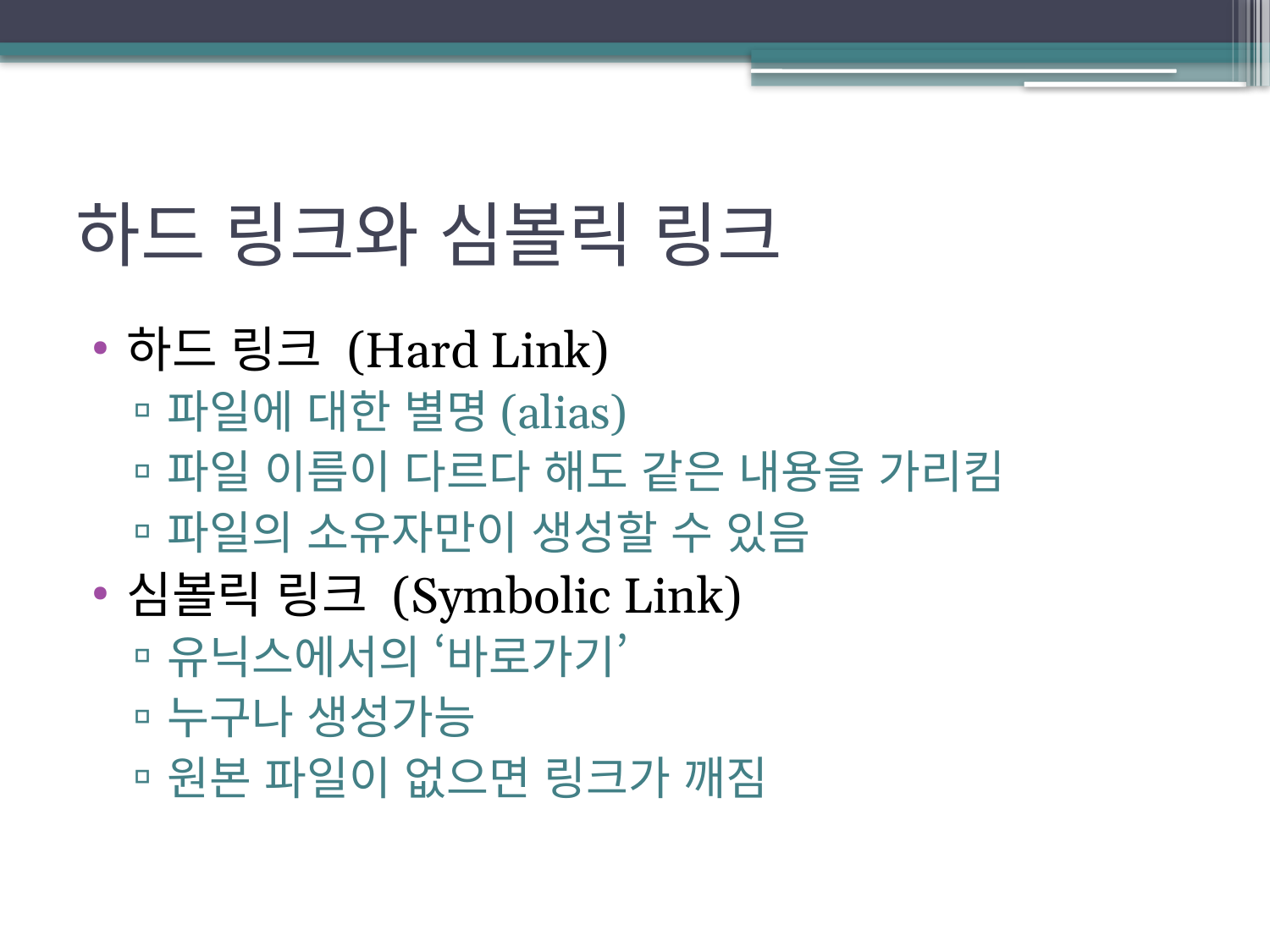

# 하드 링크와 심볼릭 링크
하드 링크 (Hard Link)
파일에 대한 별명(alias)
파일 이름이 다르다 해도 같은 내용을 가리킴
파일의 소유자만이 생성할 수 있음
심볼릭 링크 (Symbolic Link)
유닉스에서의 ‘바로가기’
누구나 생성가능
원본 파일이 없으면 링크가 깨짐